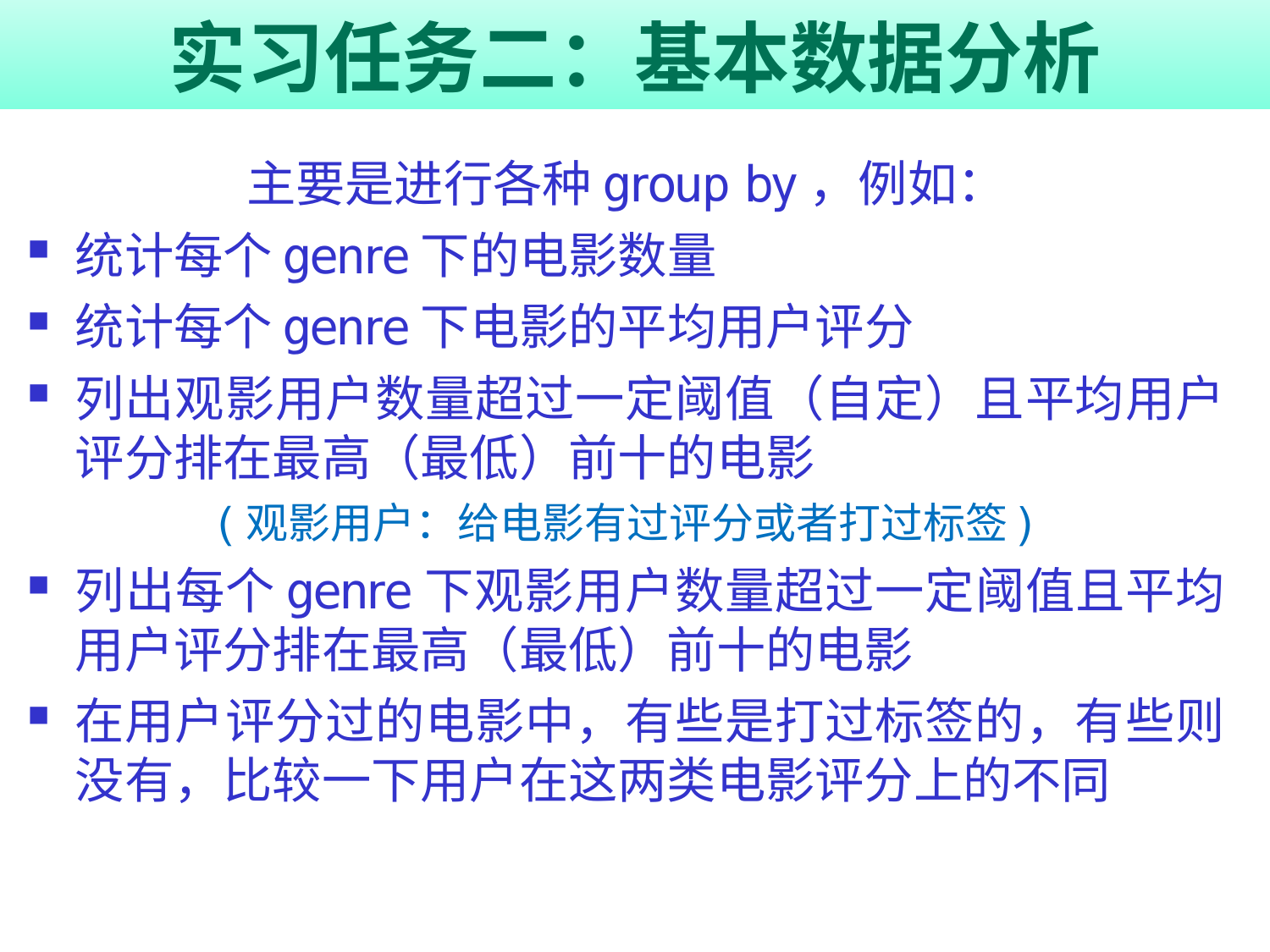

# 实习任务二：基本数据分析
主要是进行各种group by，例如：
统计每个genre下的电影数量
统计每个genre下电影的平均用户评分
列出观影用户数量超过一定阈值（自定）且平均用户评分排在最高（最低）前十的电影
(观影用户：给电影有过评分或者打过标签)
列出每个genre下观影用户数量超过一定阈值且平均用户评分排在最高（最低）前十的电影
在用户评分过的电影中，有些是打过标签的，有些则没有，比较一下用户在这两类电影评分上的不同